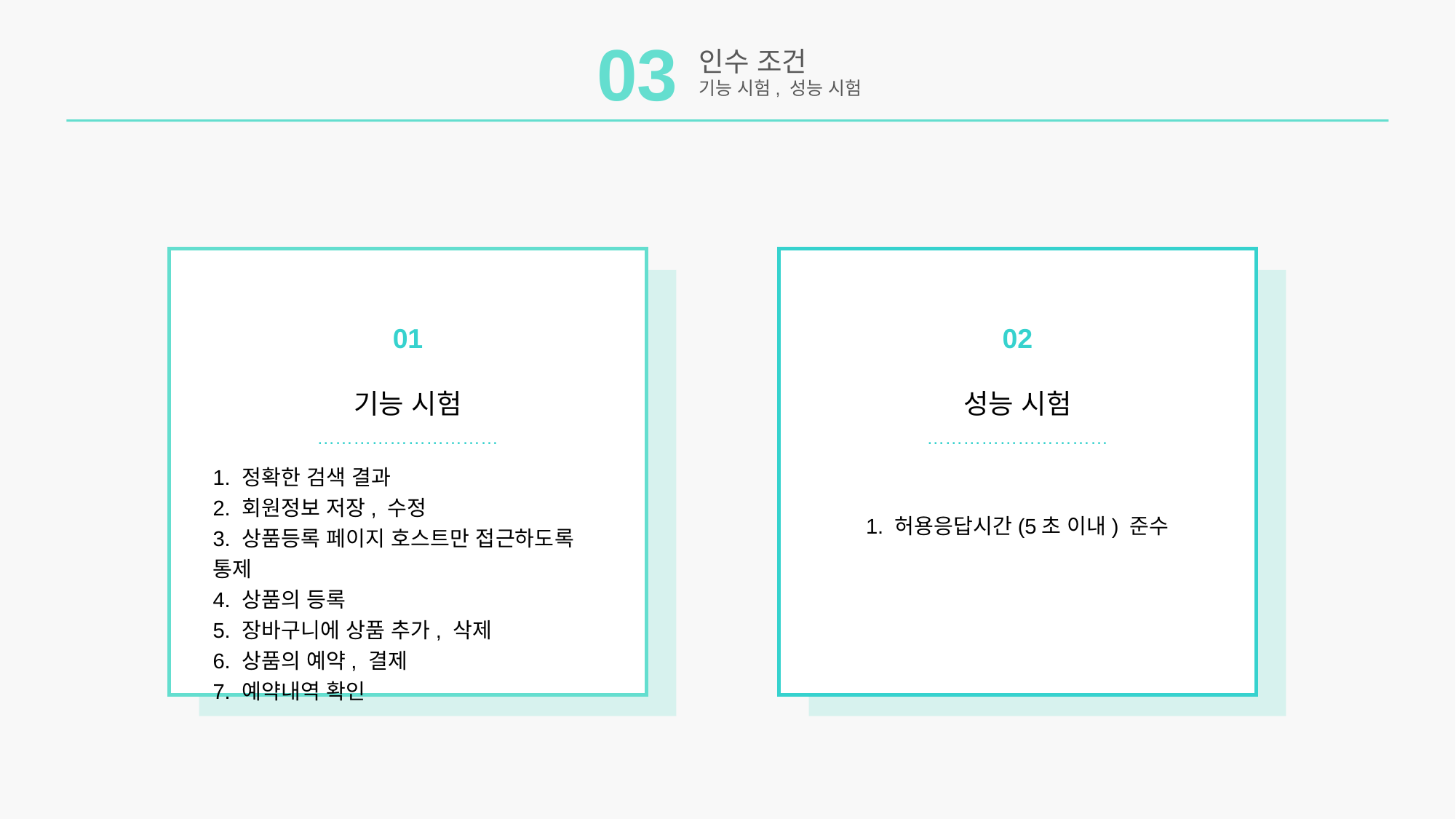

03
인수 조건
기능 시험, 성능 시험

01

기능 시험
02

성능 시험
…………………………

…………………………

1. 정확한 검색 결과
2. 회원정보 저장, 수정
3. 상품등록 페이지 호스트만 접근하도록 통제
4. 상품의 등록
5. 장바구니에 상품 추가, 삭제
6. 상품의 예약, 결제
7. 예약내역 확인
1. 허용응답시간(5초 이내) 준수